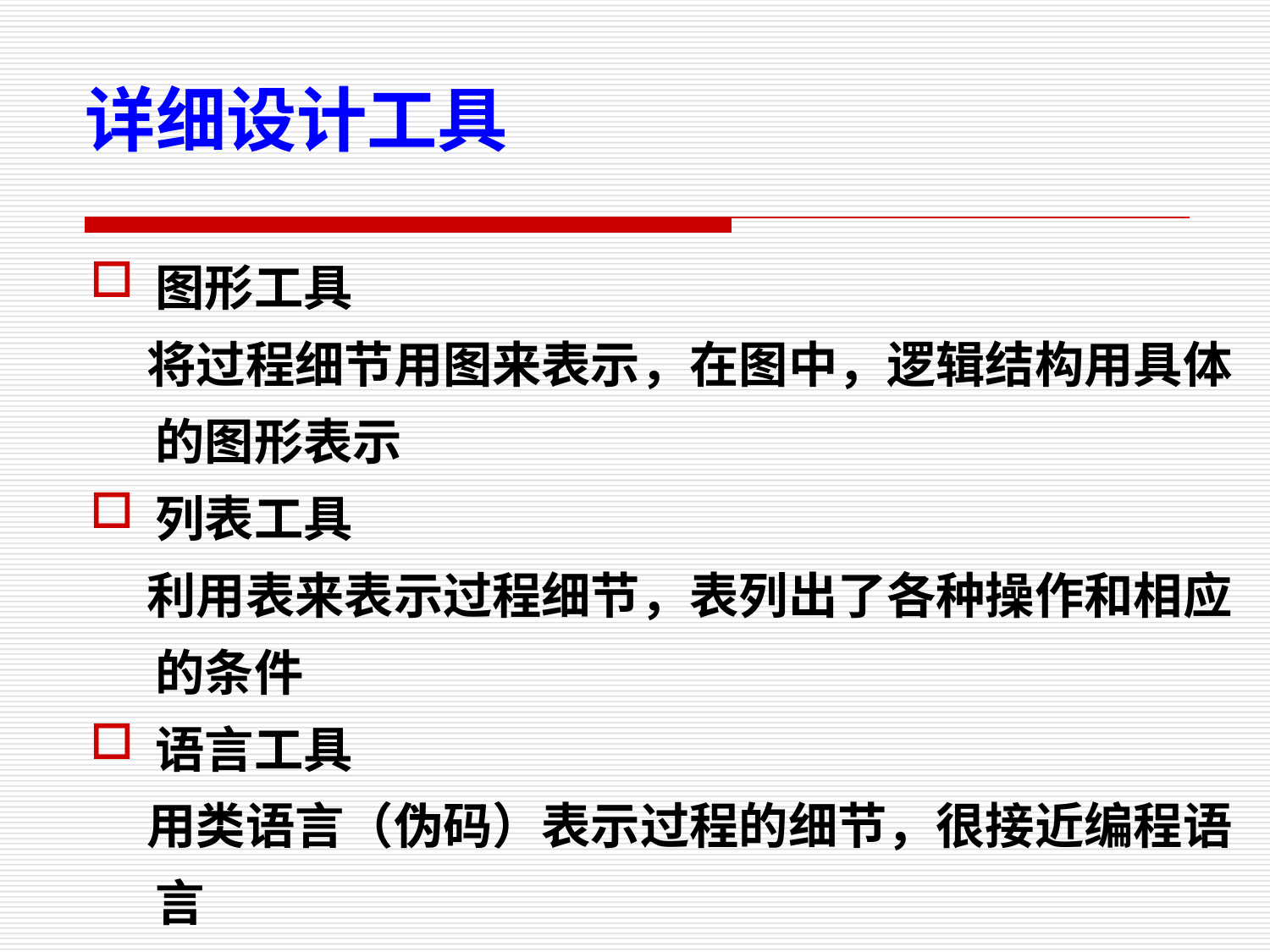

详细设计工具
图形工具
    将过程细节用图来表示，在图中，逻辑结构用具体的图形表示
列表工具
    利用表来表示过程细节，表列出了各种操作和相应的条件
语言工具
    用类语言（伪码）表示过程的细节，很接近编程语言